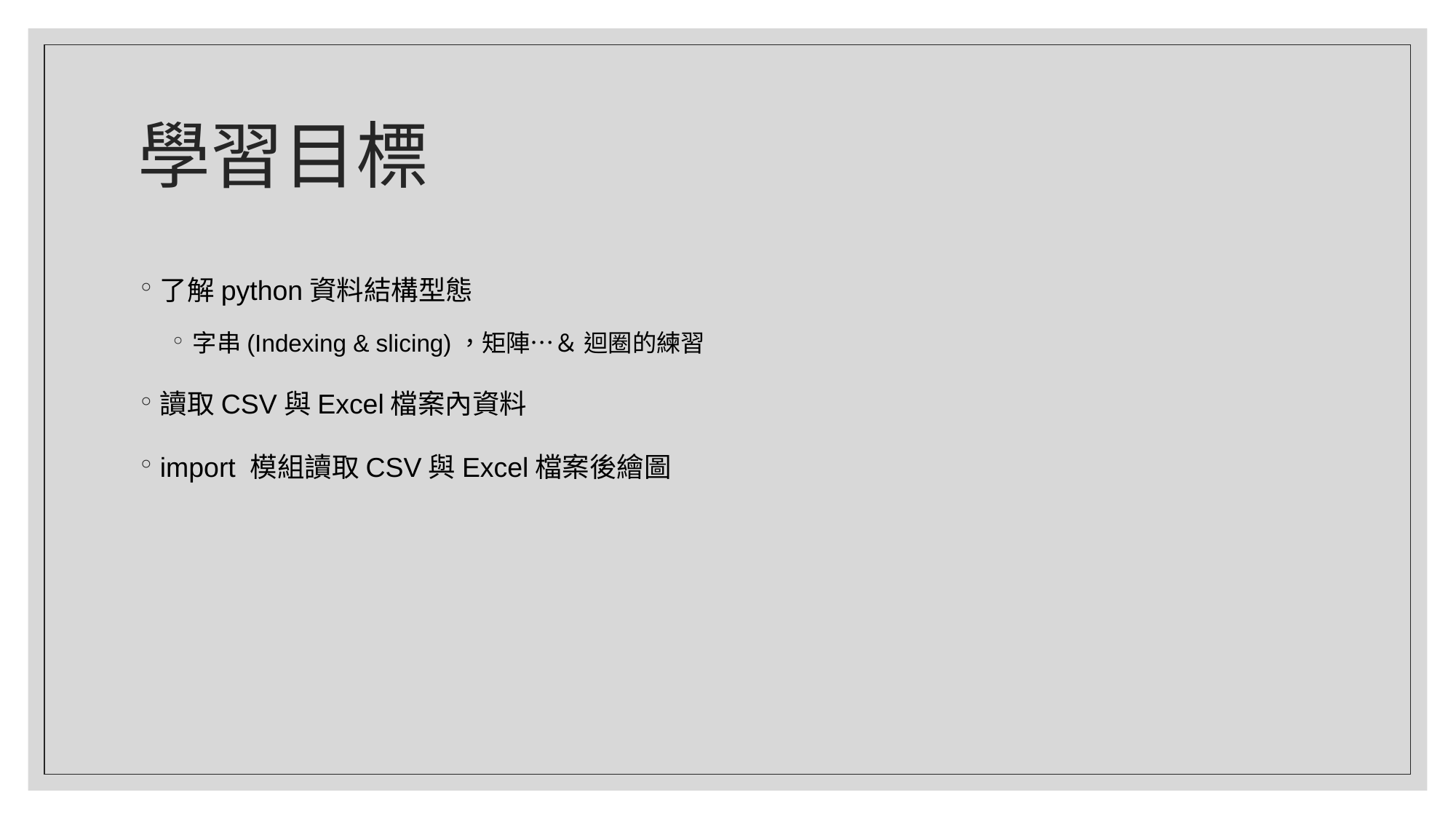

# 學習目標
了解python資料結構型態
字串(Indexing & slicing)，矩陣…＆ 迴圈的練習
讀取CSV與Excel檔案內資料
import 模組讀取CSV與Excel檔案後繪圖